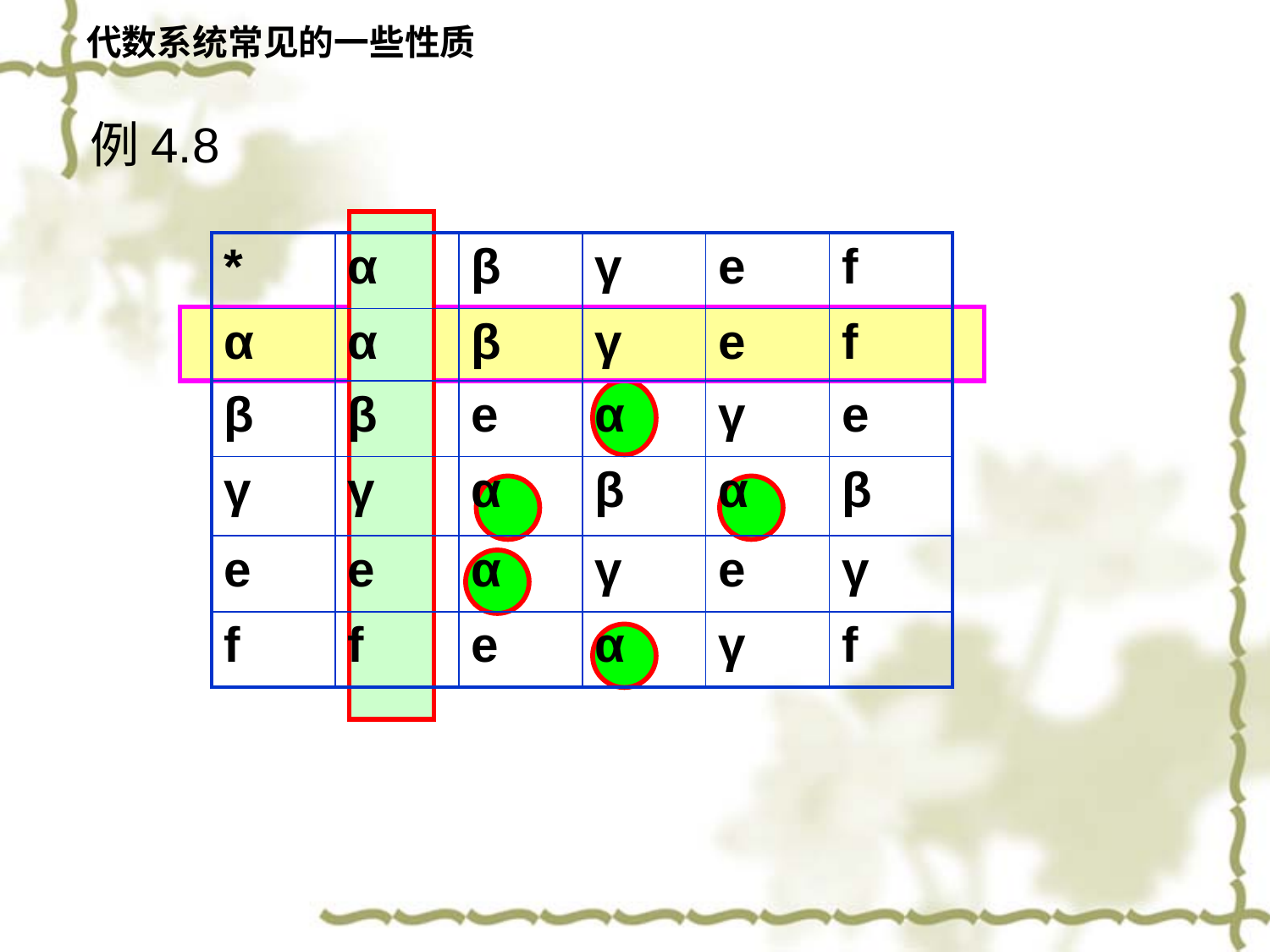

代数系统常见的一些性质
例4.8

| \* | α | β | γ | e | f |
| --- | --- | --- | --- | --- | --- |
| α | α | β | γ | e | f |
| β | β | e | α | γ | e |
| γ | γ | α | β | α | β |
| e | e | α | γ | e | γ |
| f | f | e | α | γ | f |